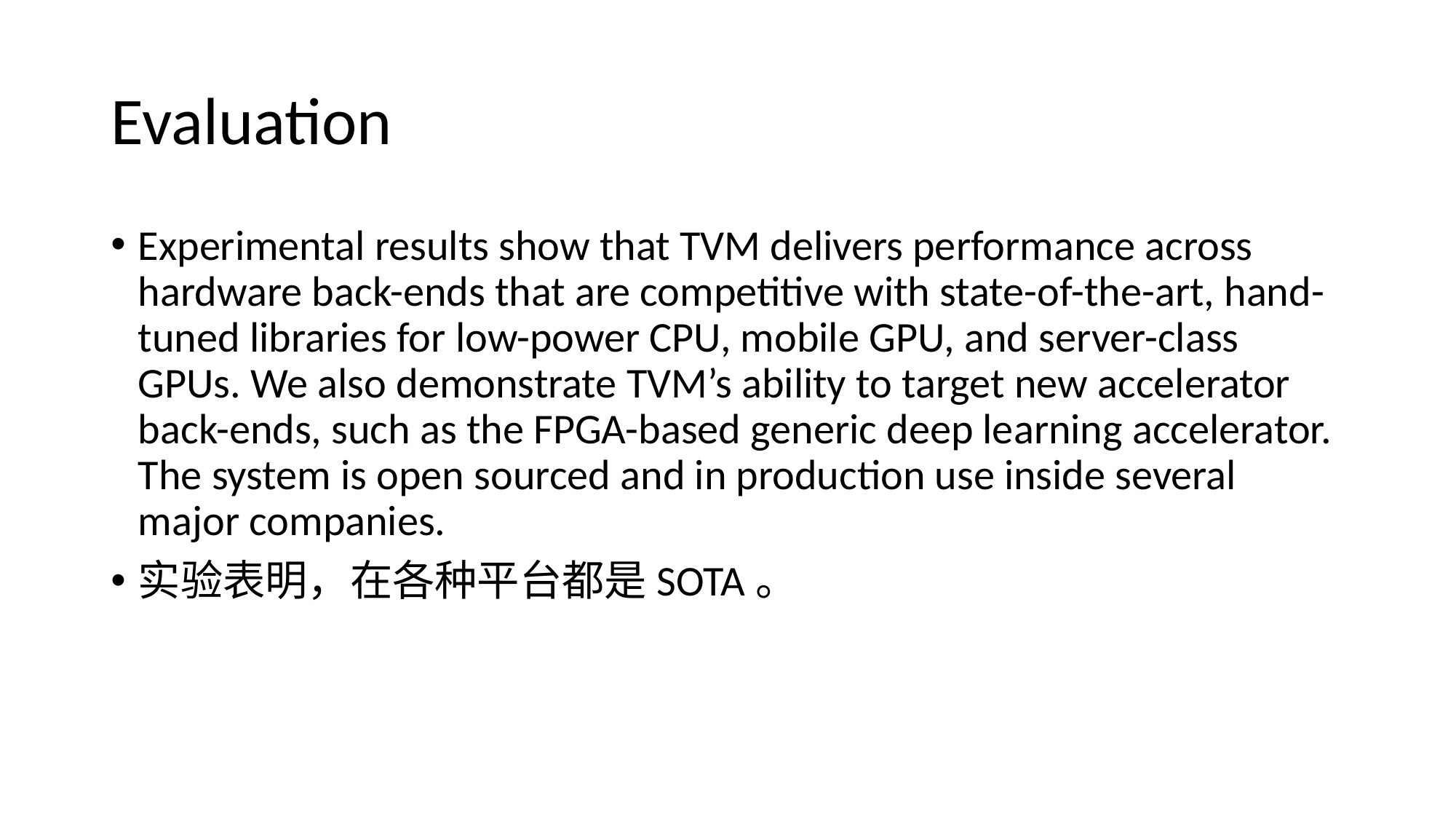

# Evaluation
Experimental results show that TVM delivers performance across hardware back-ends that are competitive with state-of-the-art, hand-tuned libraries for low-power CPU, mobile GPU, and server-class GPUs. We also demonstrate TVM’s ability to target new accelerator back-ends, such as the FPGA-based generic deep learning accelerator. The system is open sourced and in production use inside several major companies.
实验表明，在各种平台都是SOTA。